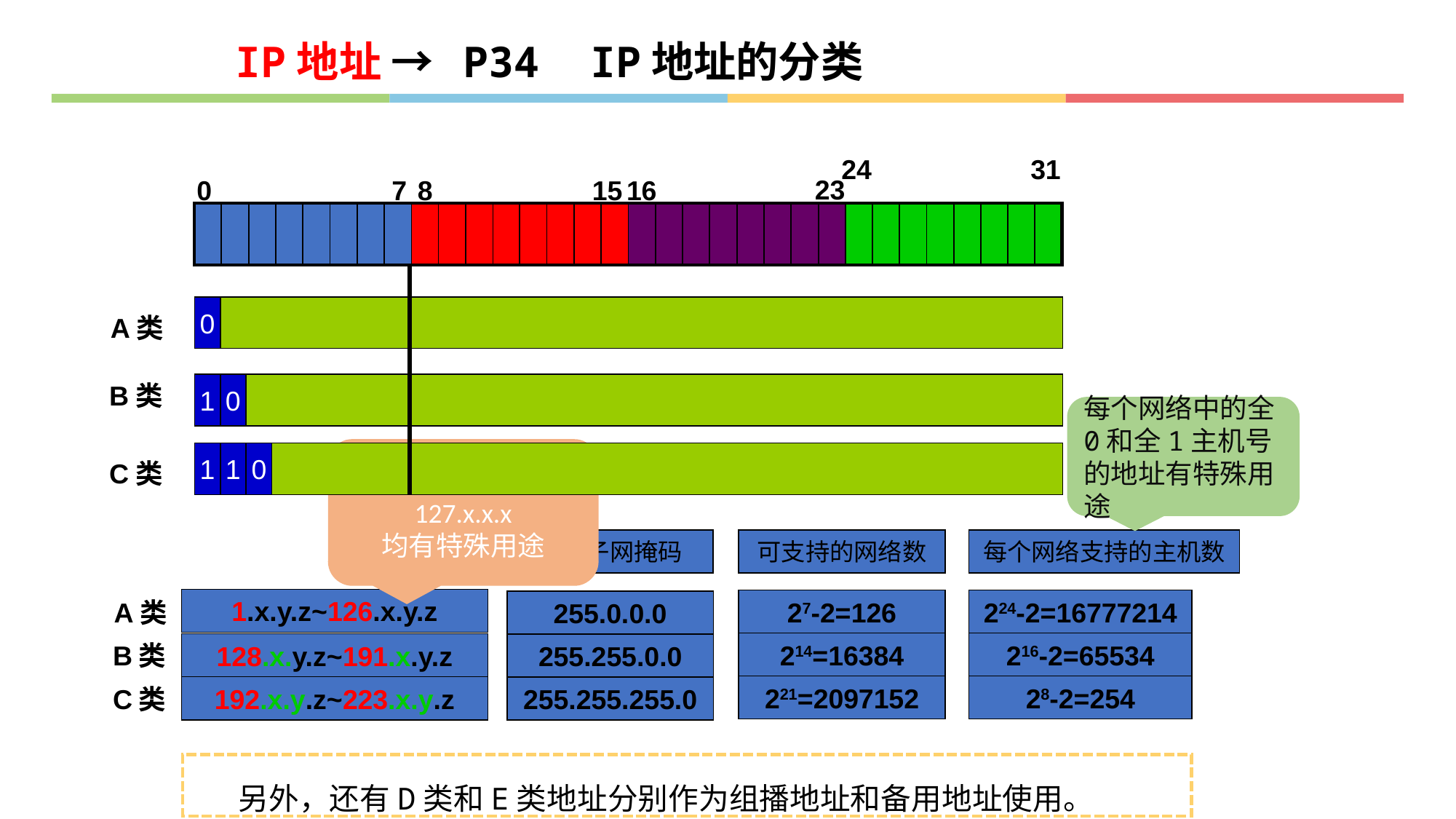

IP地址 →  P34  IP地址的分类
24
31
23
0
7
8
15
16
|  |  |  |  |  |  |  |  |  |  |  |  |  |  |  |  |  |  |  |  |  |  |  |  |  |  |  |  |  |  |  |  |
| --- | --- | --- | --- | --- | --- | --- | --- | --- | --- | --- | --- | --- | --- | --- | --- | --- | --- | --- | --- | --- | --- | --- | --- | --- | --- | --- | --- | --- | --- | --- | --- |
0

A类
B类
1
0

每个网络中的全0和全1主机号的地址有特殊用途
A类地址0.x.x.x与127.x.x.x
均有特殊用途
1
1
0

C类
默认子网掩码
可支持的网络数
每个网络支持的主机数
1.x.y.z~126.x.y.z
A类
27-2=126
224-2=16777214
255.0.0.0
B类
214=16384
216-2=65534
128.x.y.z~191.x.y.z
255.255.0.0
221=2097152
28-2=254
C类
192.x.y.z~223.x.y.z
255.255.255.0
另外，还有D类和E类地址分别作为组播地址和备用地址使用。